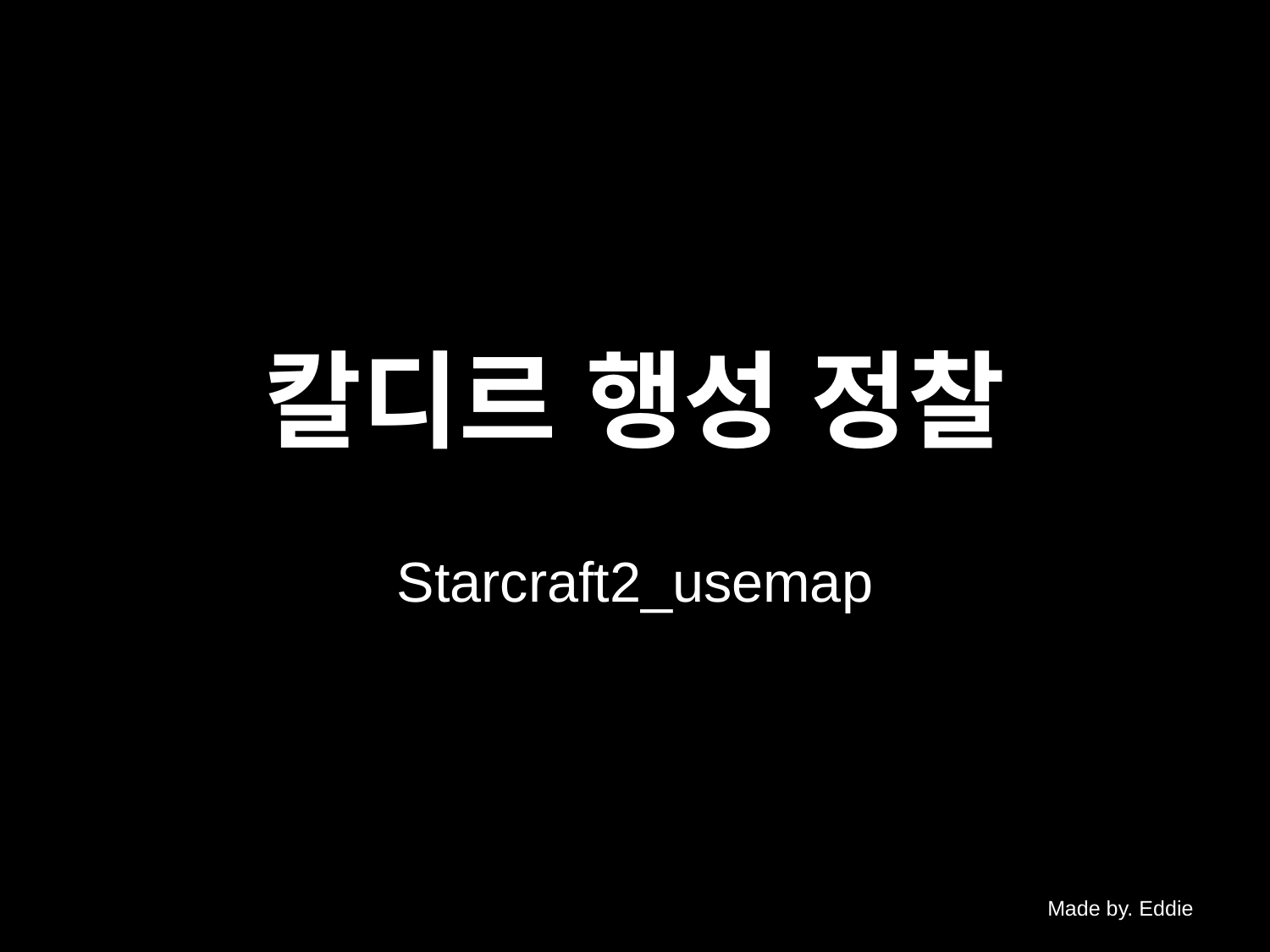

# 칼디르 행성 정찰
Starcraft2_usemap
Made by. Eddie